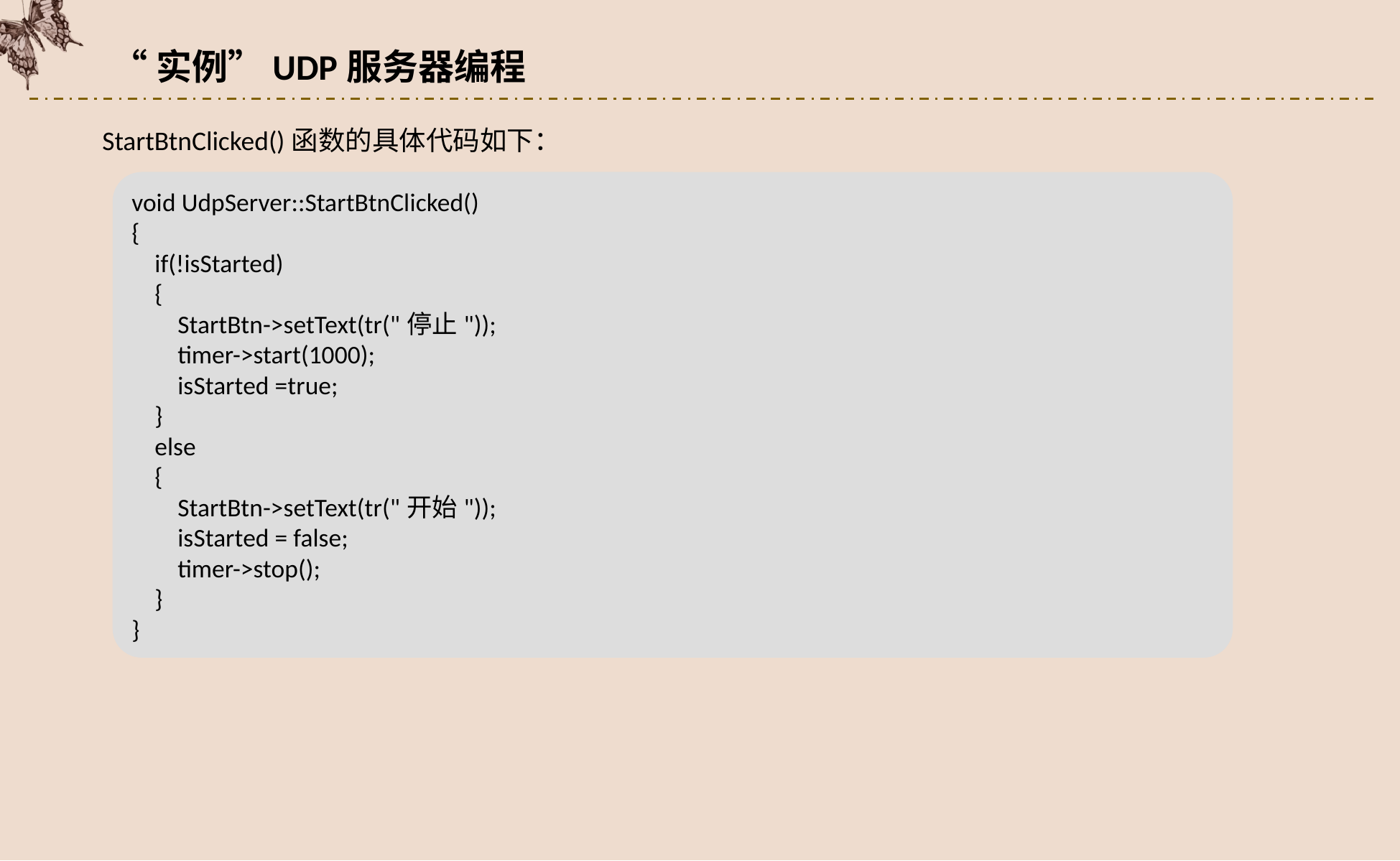

“实例”UDP服务器编程
StartBtnClicked()函数的具体代码如下：
void UdpServer::StartBtnClicked()
{
    if(!isStarted)
    {
        StartBtn->setText(tr("停止"));
        timer->start(1000);
        isStarted =true;
    }
    else
    {
        StartBtn->setText(tr("开始"));
        isStarted = false;
        timer->stop();
    }
}